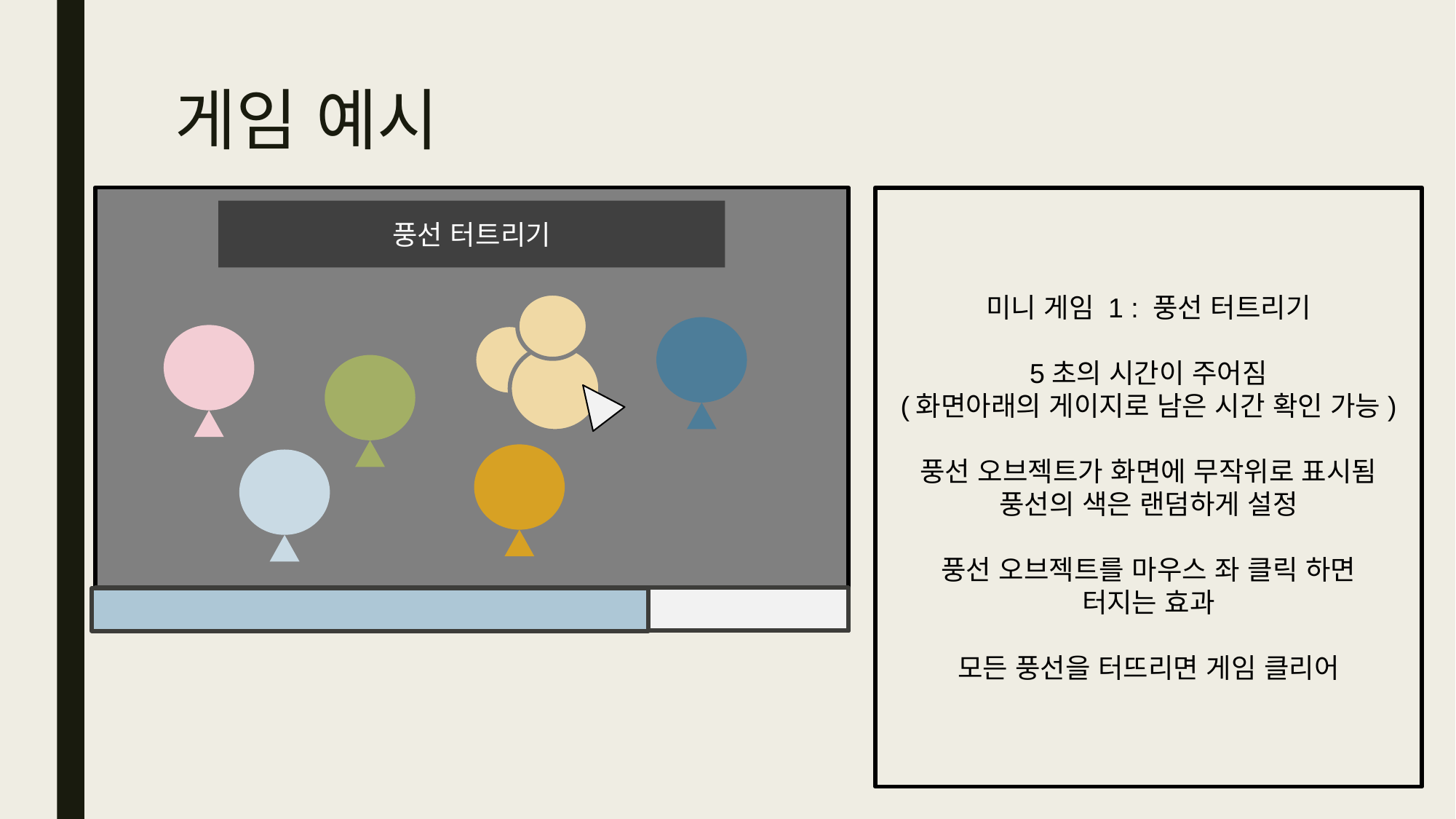

# 게임 예시
미니 게임 1 : 풍선 터트리기

5초의 시간이 주어짐
(화면아래의 게이지로 남은 시간 확인 가능)

풍선 오브젝트가 화면에 무작위로 표시됨
풍선의 색은 랜덤하게 설정

풍선 오브젝트를 마우스 좌 클릭 하면
터지는 효과

모든 풍선을 터뜨리면 게임 클리어

풍선 터트리기